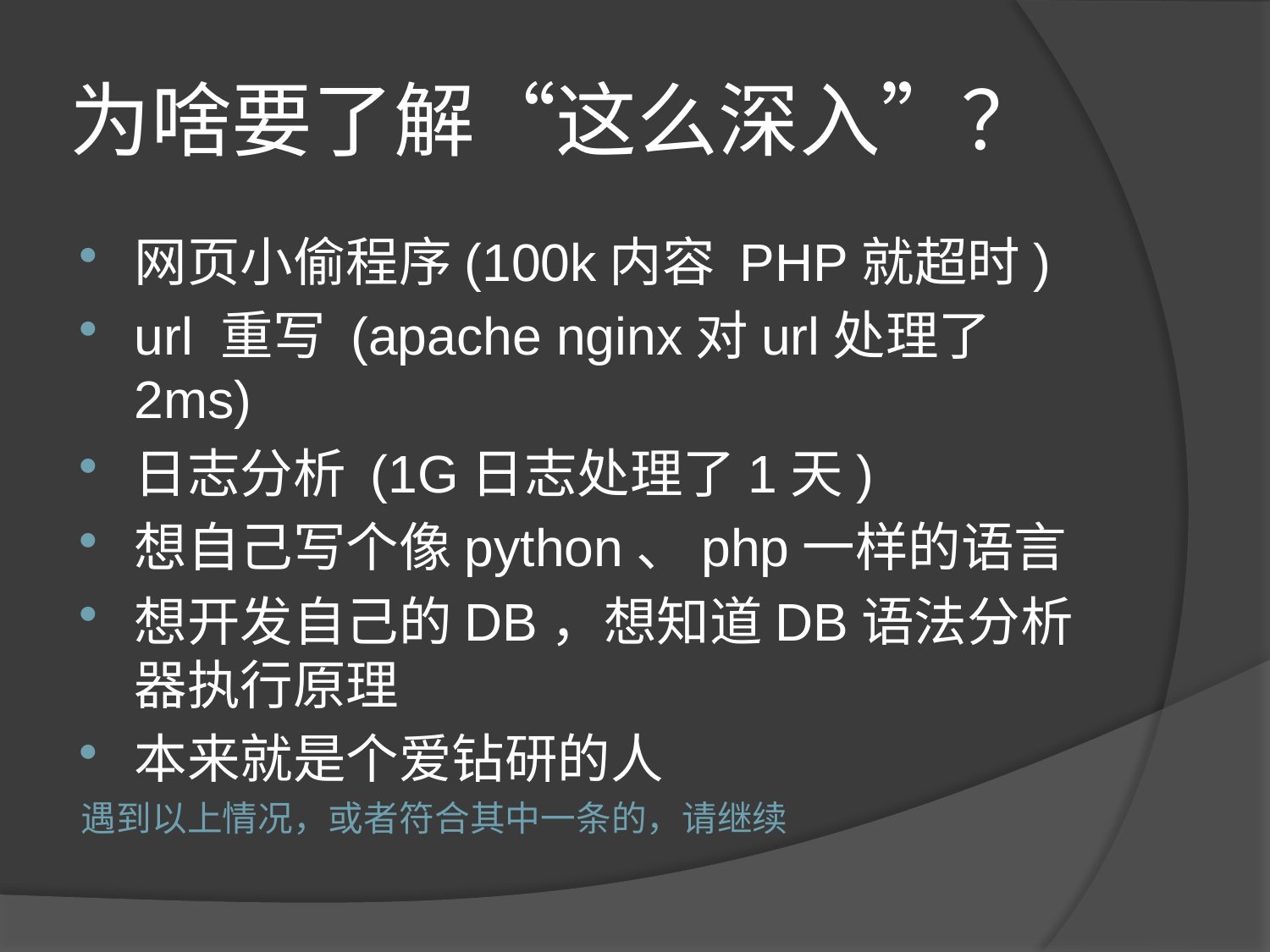

# 为啥要了解“这么深入”？
网页小偷程序(100k内容 PHP就超时)
url 重写 (apache nginx对url处理了2ms)
日志分析 (1G日志处理了1天)
想自己写个像python、php一样的语言
想开发自己的DB，想知道DB语法分析器执行原理
本来就是个爱钻研的人
遇到以上情况，或者符合其中一条的，请继续